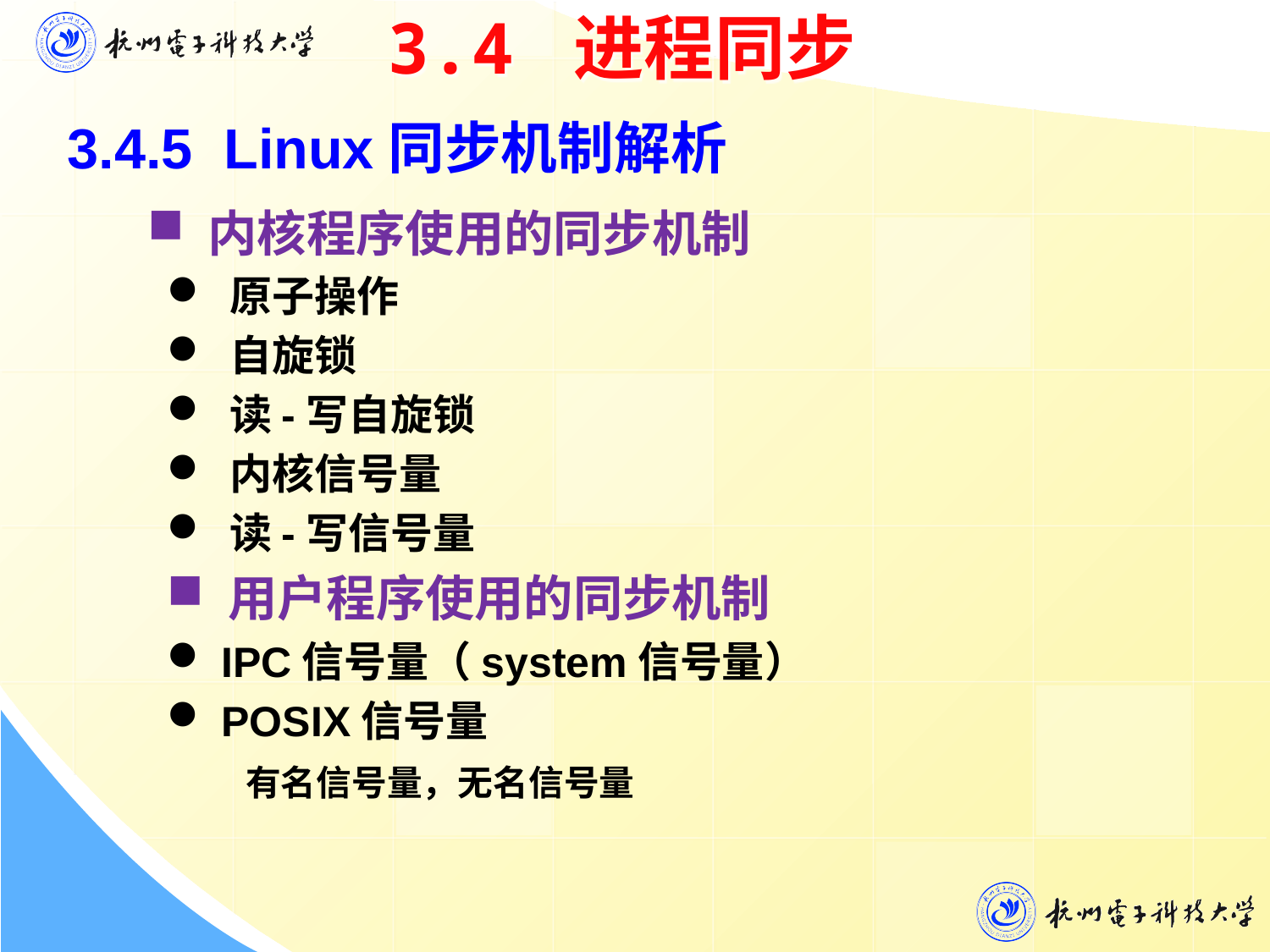

3.4 进程同步
3.4.5  Linux同步机制解析
 内核程序使用的同步机制
 原子操作
 自旋锁
 读-写自旋锁
 内核信号量
 读-写信号量
 用户程序使用的同步机制
 IPC信号量（system信号量）
 POSIX信号量
    有名信号量，无名信号量